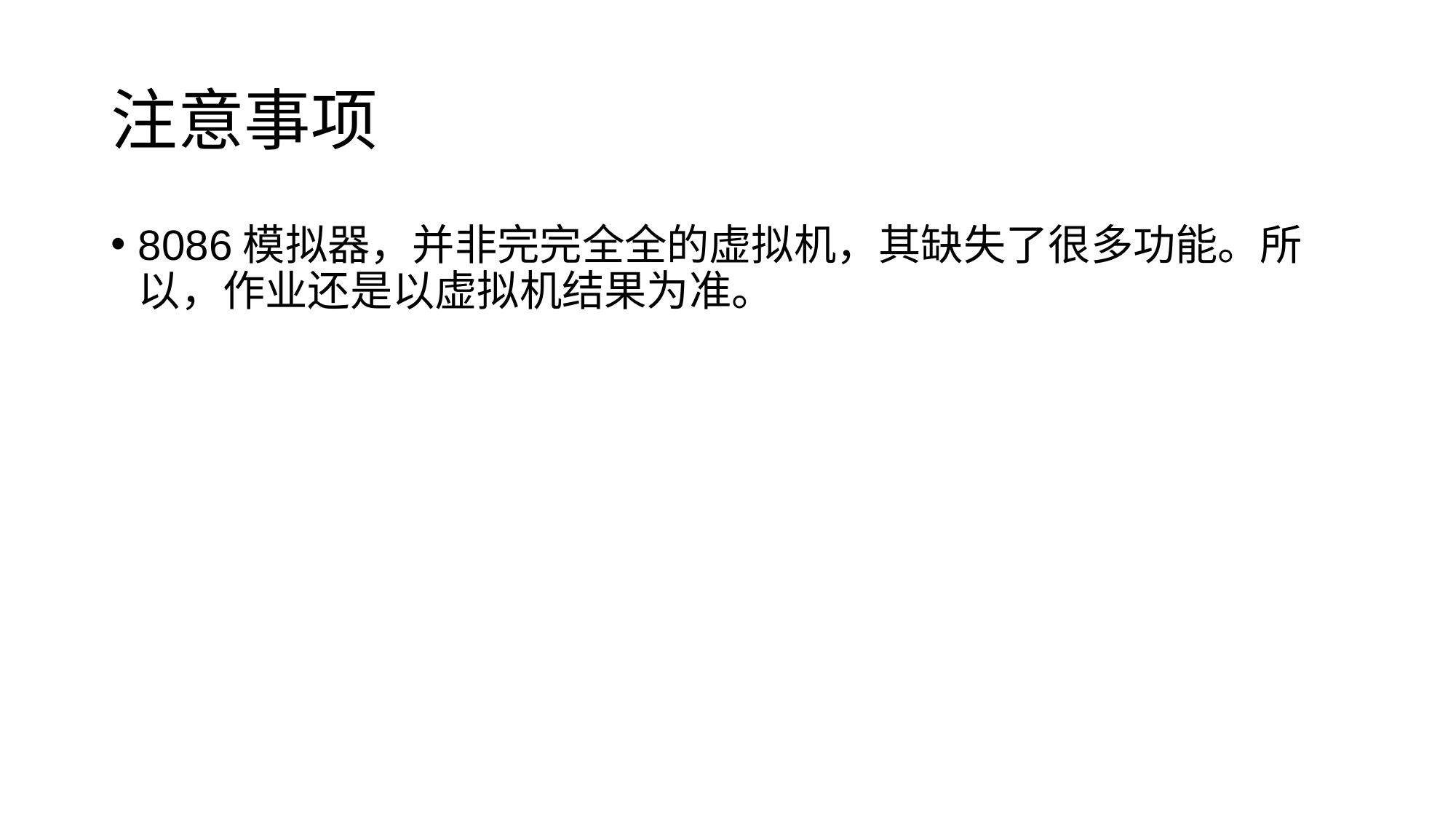

# 注意事项
8086模拟器，并非完完全全的虚拟机，其缺失了很多功能。所以，作业还是以虚拟机结果为准。